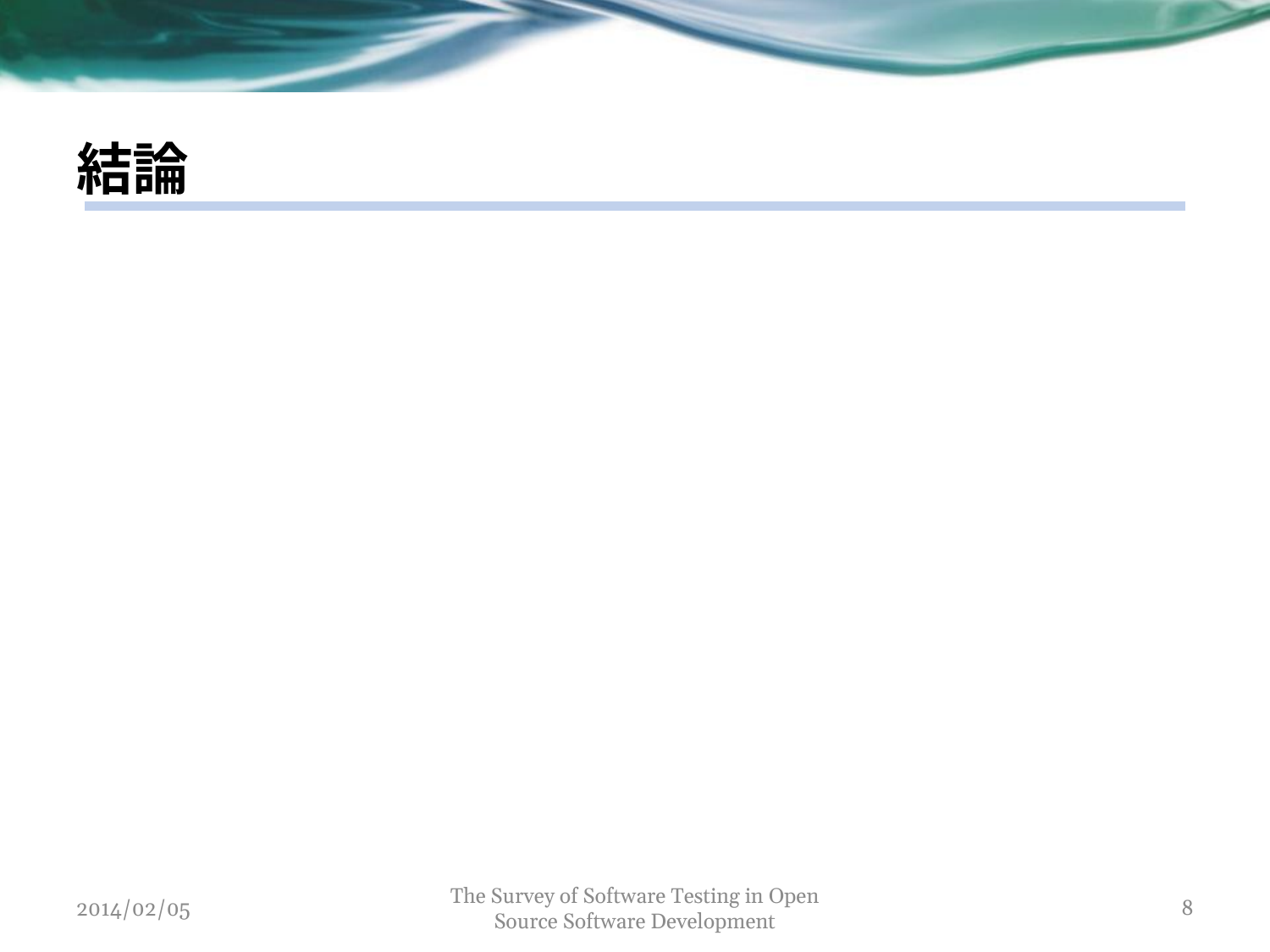

結論

2014/02/05
The Survey of Software Testing in Open Source Software Development
8